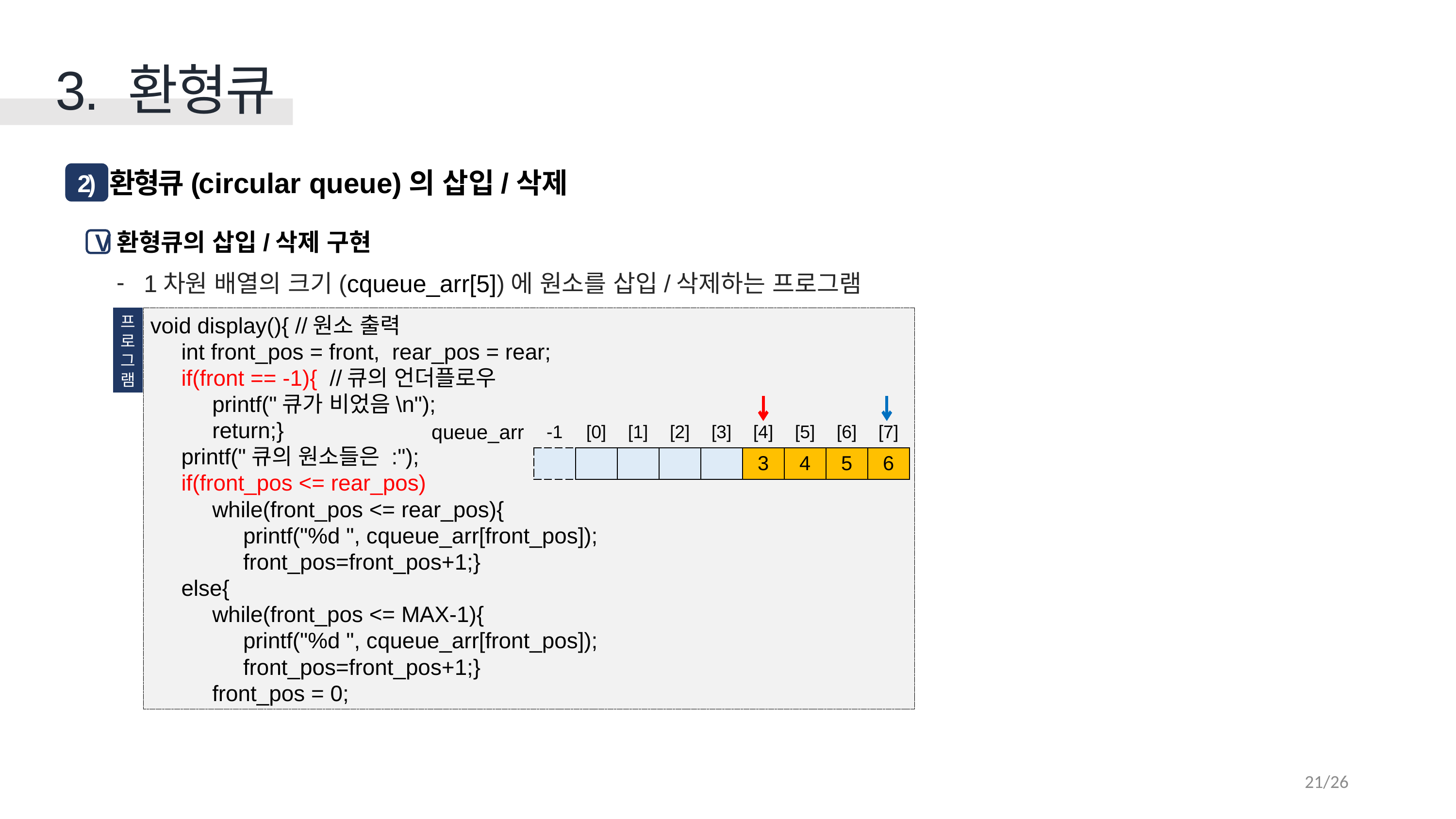

3. 환형큐

 환형큐(circular queue)의 삽입/삭제

2)
환형큐의 삽입/삭제 구현

1차원 배열의 크기(cqueue_arr[5])에 원소를 삽입/삭제하는 프로그램

V
프
로
그
램
void display(){ //원소 출력
     int front_pos = front,  rear_pos = rear;
     if(front == -1){  //큐의 언더플로우
          printf("큐가 비었음\n");
          return;}
     printf("큐의 원소들은 :");
     if(front_pos <= rear_pos)
          while(front_pos <= rear_pos){
               printf("%d ", cqueue_arr[front_pos]);
               front_pos=front_pos+1;}
     else{
          while(front_pos <= MAX-1){
               printf("%d ", cqueue_arr[front_pos]);
               front_pos=front_pos+1;}
          front_pos = 0;
| queue\_arr | -1 | [0] | [1] | [2] | [3] | [4] | [5] | [6] | [7] |
| --- | --- | --- | --- | --- | --- | --- | --- | --- | --- |
|  |  |  |  |  |  | 3 | 4 | 5 | 6 |
21/26